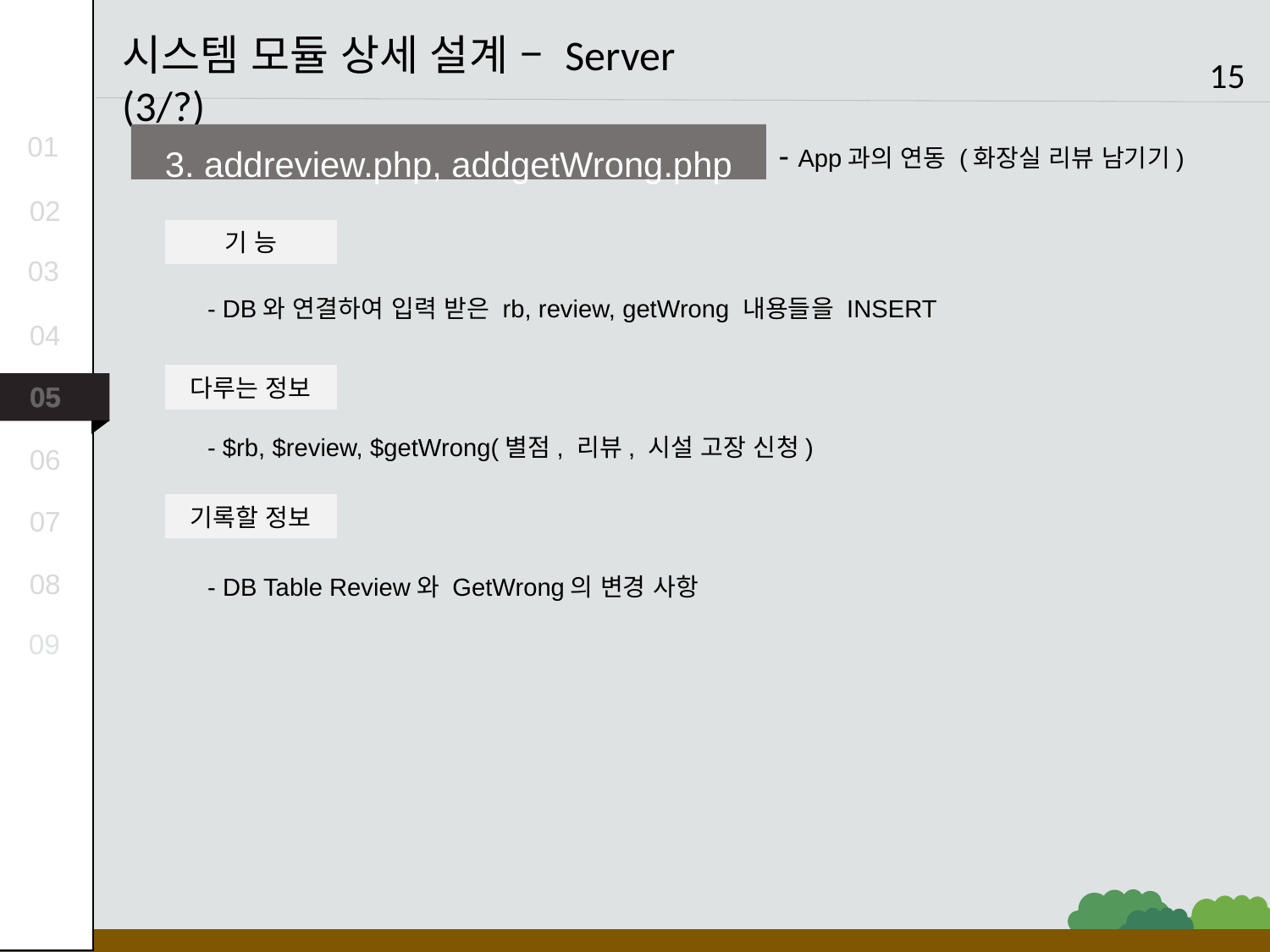

시스템 모듈 상세 설계 – Server (3/?)
15
3. addreview.php, addgetWrong.php

- App과의 연동 (화장실 리뷰 남기기)
기 능
- DB와 연결하여 입력 받은 rb, review, getWrong 내용들을 INSERT
다루는 정보
- $rb, $review, $getWrong(별점, 리뷰, 시설 고장 신청)
기록할 정보
- DB Table Review와 GetWrong의 변경 사항
01
02
03

04
05

06
07
08
09